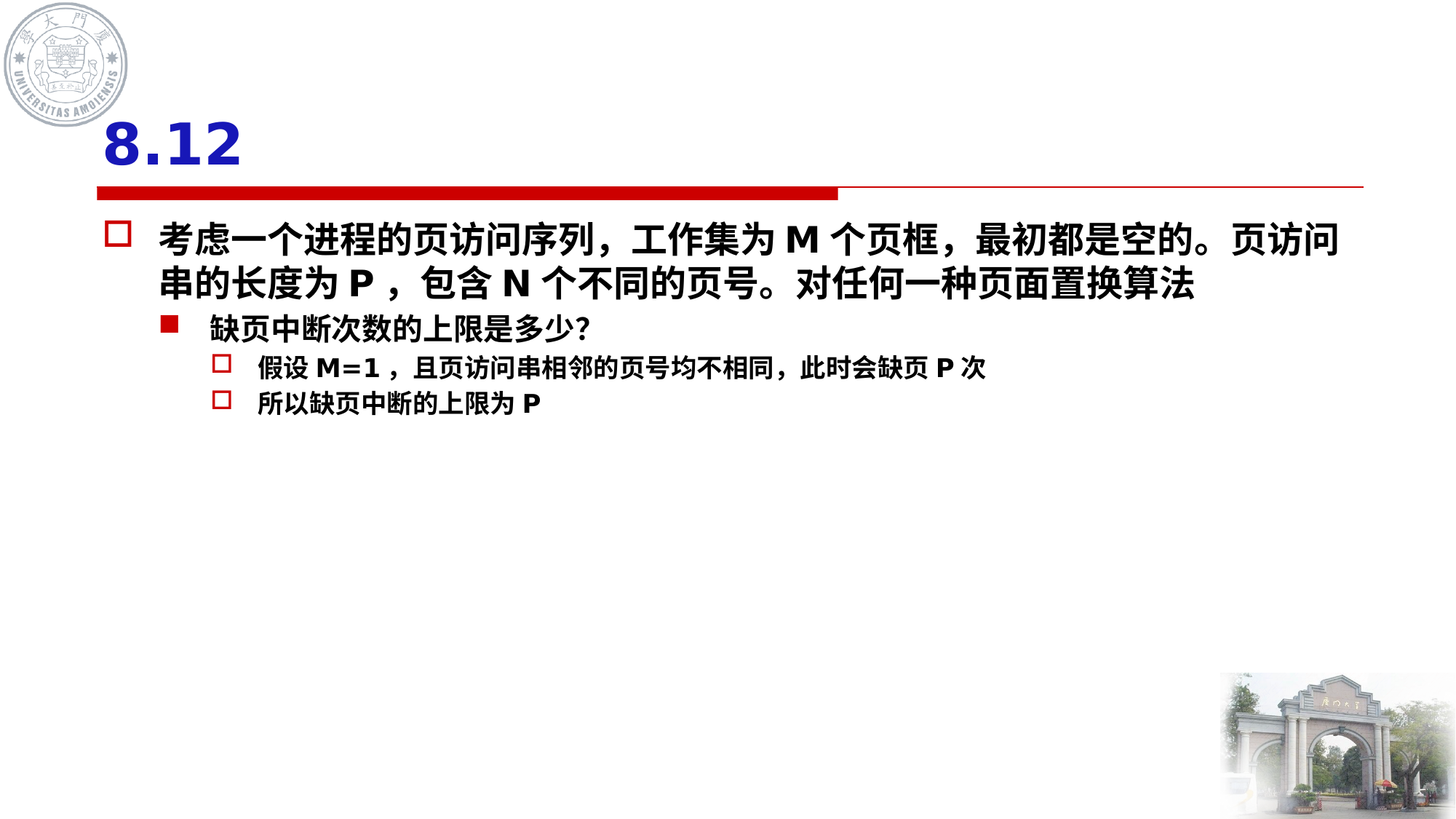

# 8.12
考虑一个进程的页访问序列，工作集为M个页框，最初都是空的。页访问串的长度为P，包含N个不同的页号。对任何一种页面置换算法
缺页中断次数的上限是多少？
假设M=1，且页访问串相邻的页号均不相同，此时会缺页P次
所以缺页中断的上限为P